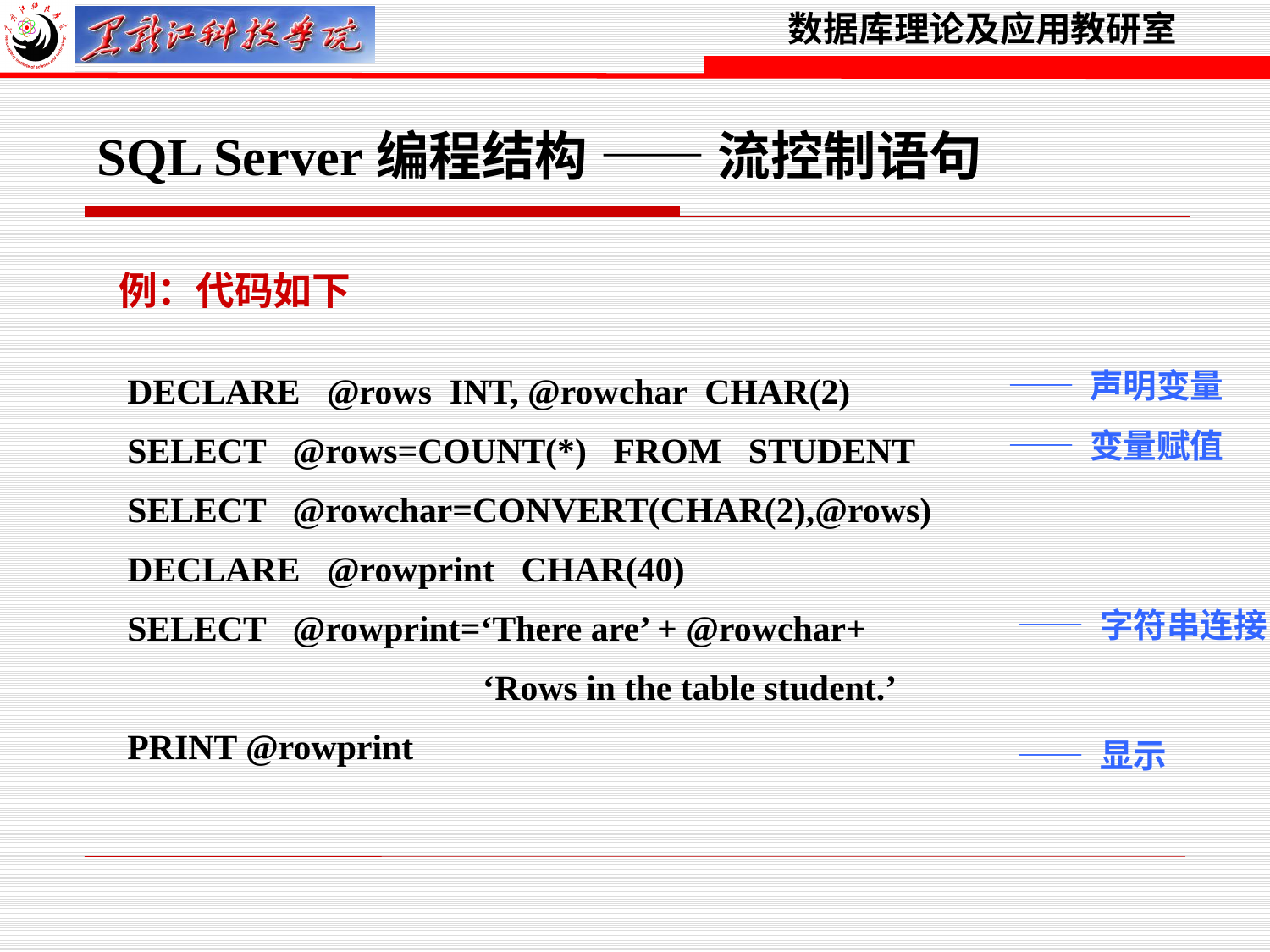

SQL Server编程结构 —— 流控制语句
例：代码如下
DECLARE   @rows  INT, @rowchar  CHAR(2)
SELECT   @rows=COUNT(*)   FROM   STUDENT
SELECT   @rowchar=CONVERT(CHAR(2),@rows)
DECLARE   @rowprint   CHAR(40)
SELECT   @rowprint=‘There are’ + @rowchar+
                                        ‘Rows in the table student.’
PRINT @rowprint
—— 声明变量
—— 变量赋值
—— 字符串连接
—— 显示